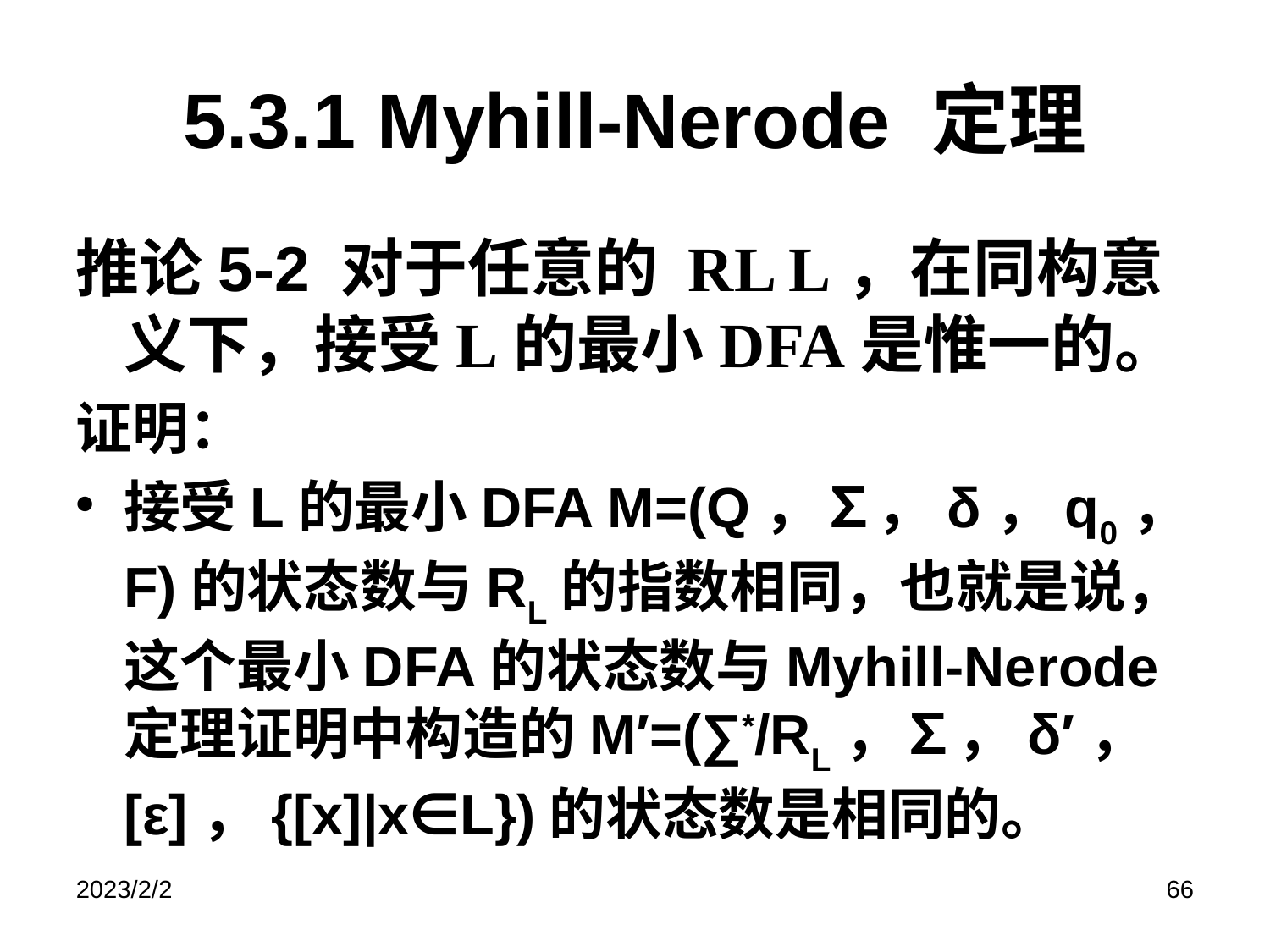

# 5.3.1 Myhill-Nerode 定理
推论5-2 对于任意的 RL L，在同构意义下，接受L的最小DFA是惟一的。
证明：
接受L的最小DFA M=(Q，∑，δ，q0，F)的状态数与RL的指数相同，也就是说，这个最小DFA的状态数与Myhill-Nerode定理证明中构造的M′=(∑*/RL，∑，δ′，[ε]，{[x]|x∈L})的状态数是相同的。
2023/2/2
66